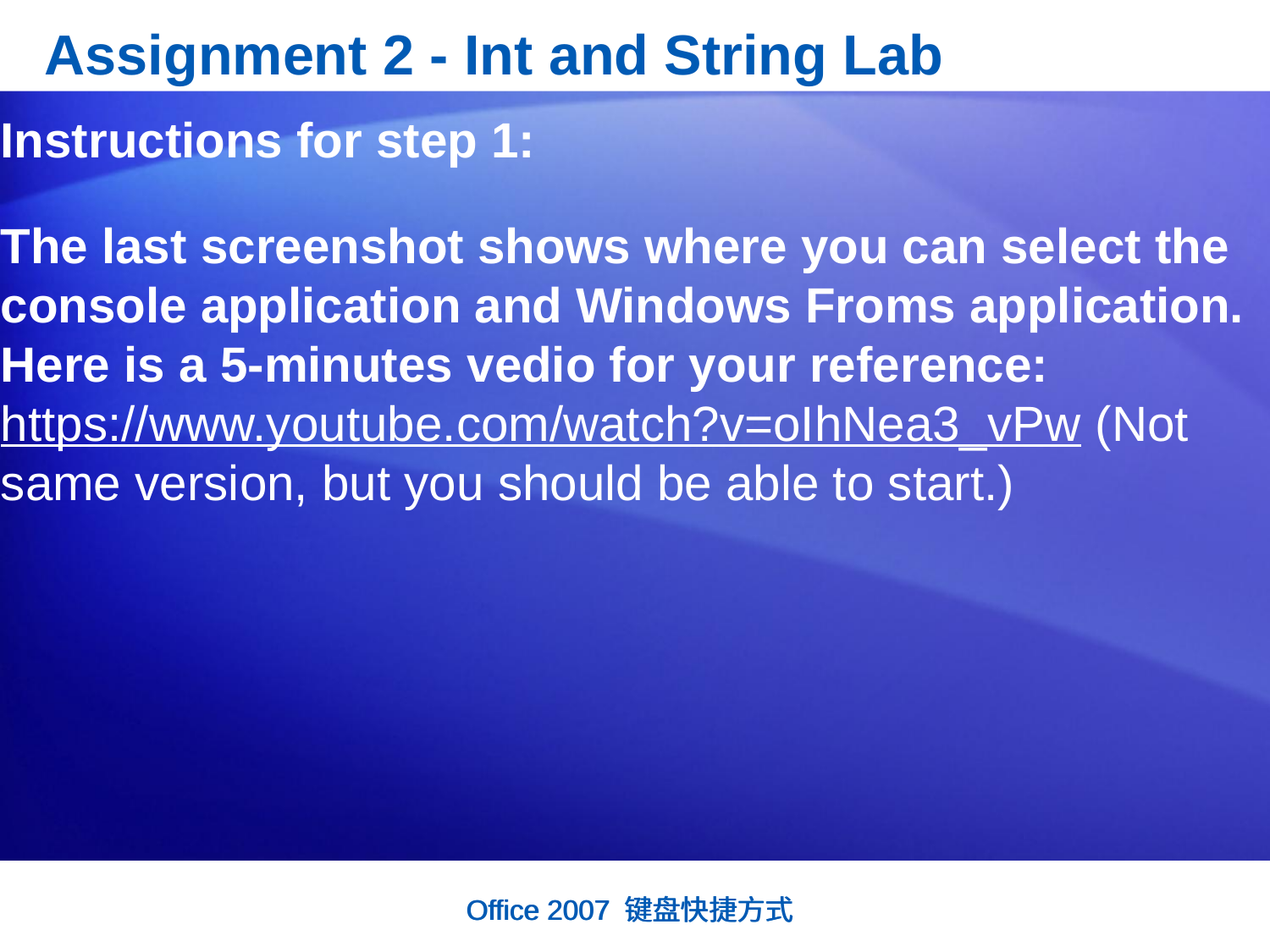

Assignment 2 - Int and String Lab
Instructions for step 1:
The last screenshot shows where you can select the console application and Windows Froms application. Here is a 5-minutes vedio for your reference: https://www.youtube.com/watch?v=oIhNea3_vPw (Not same version, but you should be able to start.)

Office 2007 键盘快捷方式
Office 2007 键盘快捷方式